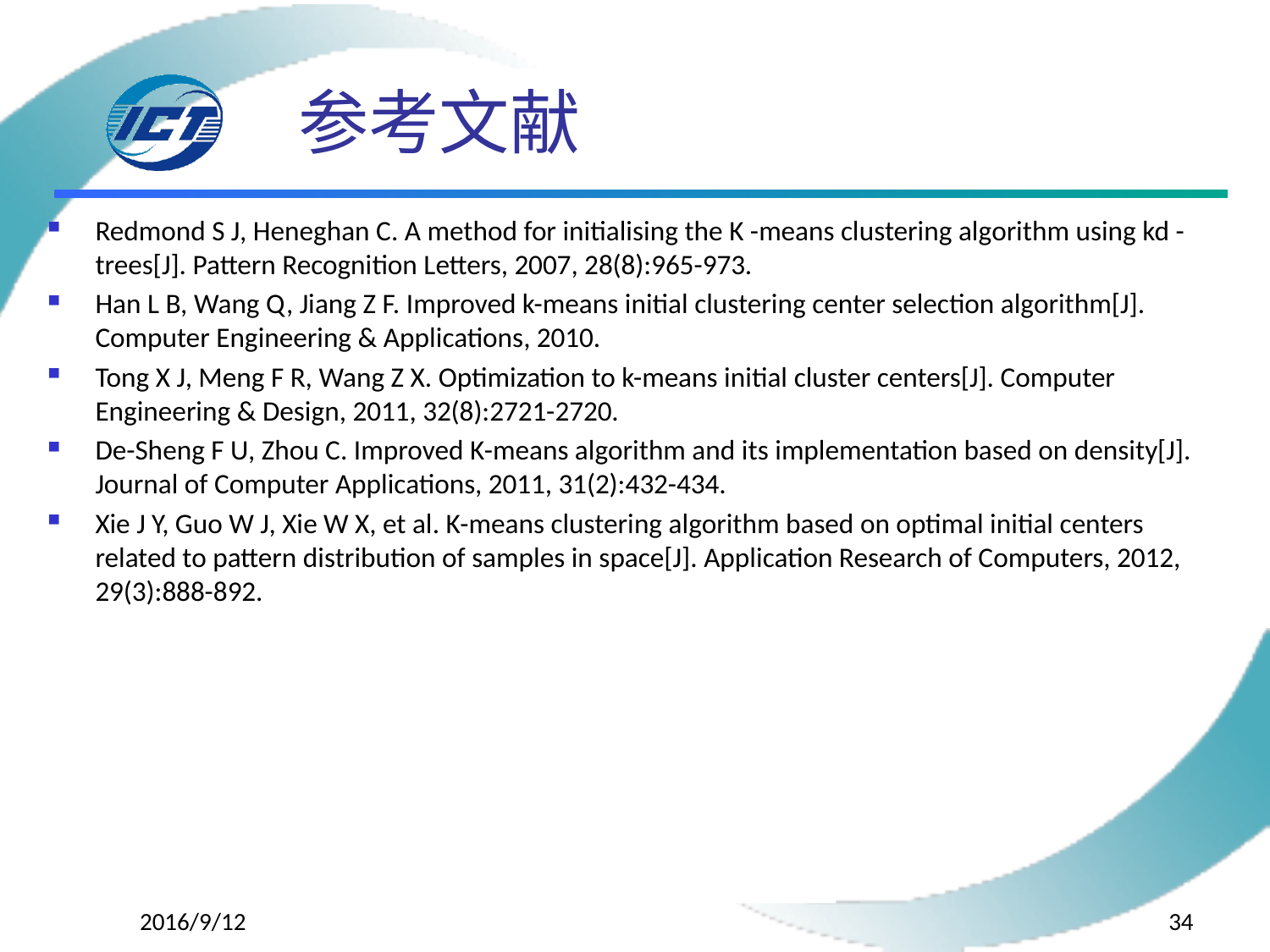

# 参考文献
Redmond S J, Heneghan C. A method for initialising the K -means clustering algorithm using kd -trees[J]. Pattern Recognition Letters, 2007, 28(8):965-973.
Han L B, Wang Q, Jiang Z F. Improved k-means initial clustering center selection algorithm[J]. Computer Engineering & Applications, 2010.
Tong X J, Meng F R, Wang Z X. Optimization to k-means initial cluster centers[J]. Computer Engineering & Design, 2011, 32(8):2721-2720.
De-Sheng F U, Zhou C. Improved K-means algorithm and its implementation based on density[J]. Journal of Computer Applications, 2011, 31(2):432-434.
Xie J Y, Guo W J, Xie W X, et al. K-means clustering algorithm based on optimal initial centers related to pattern distribution of samples in space[J]. Application Research of Computers, 2012, 29(3):888-892.

2016/9/12
34